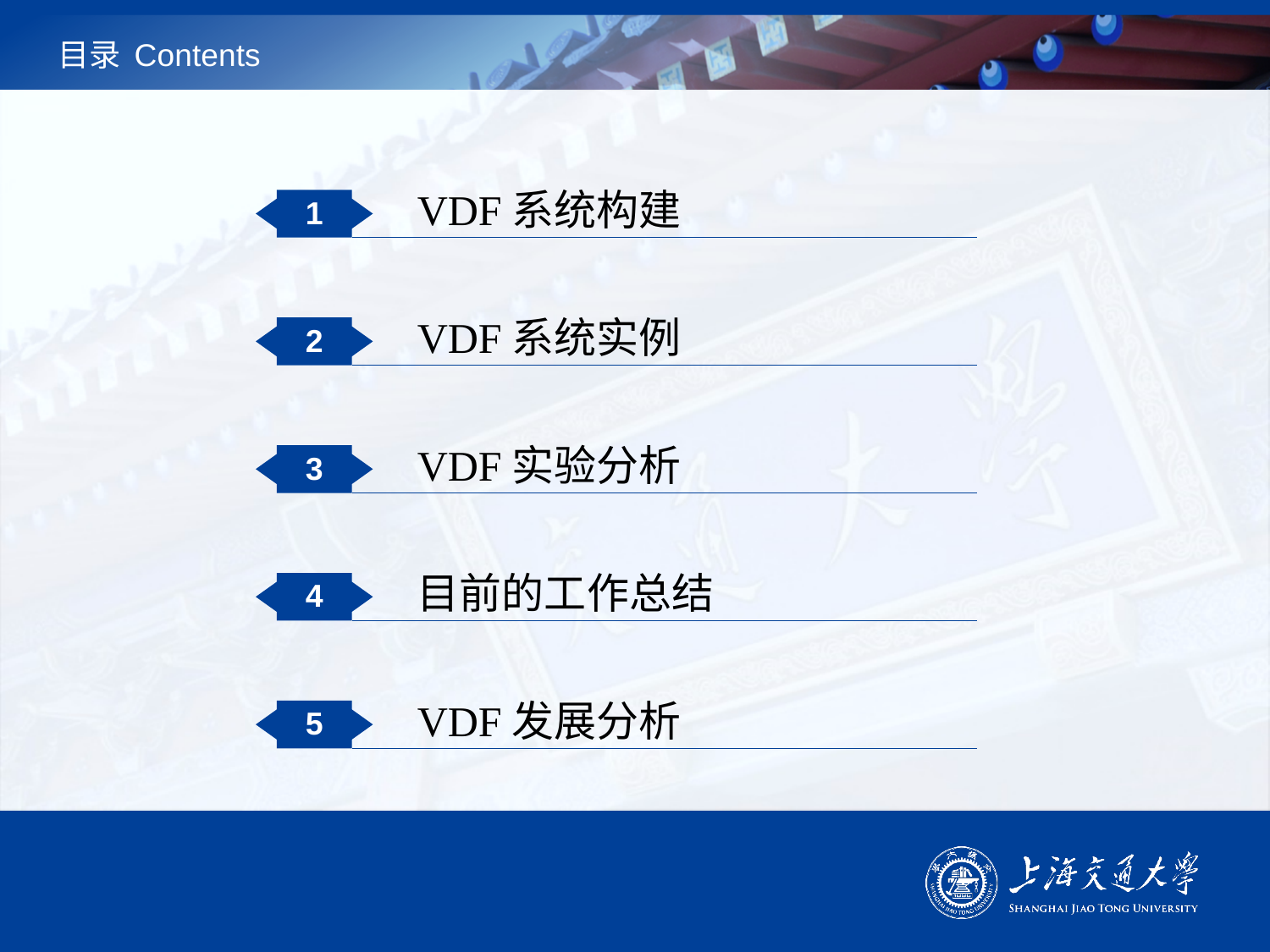

# 目录 Contents
VDF系统构建
1

VDF系统实例
2

VDF实验分析
3

目前的工作总结
4

VDF发展分析
5